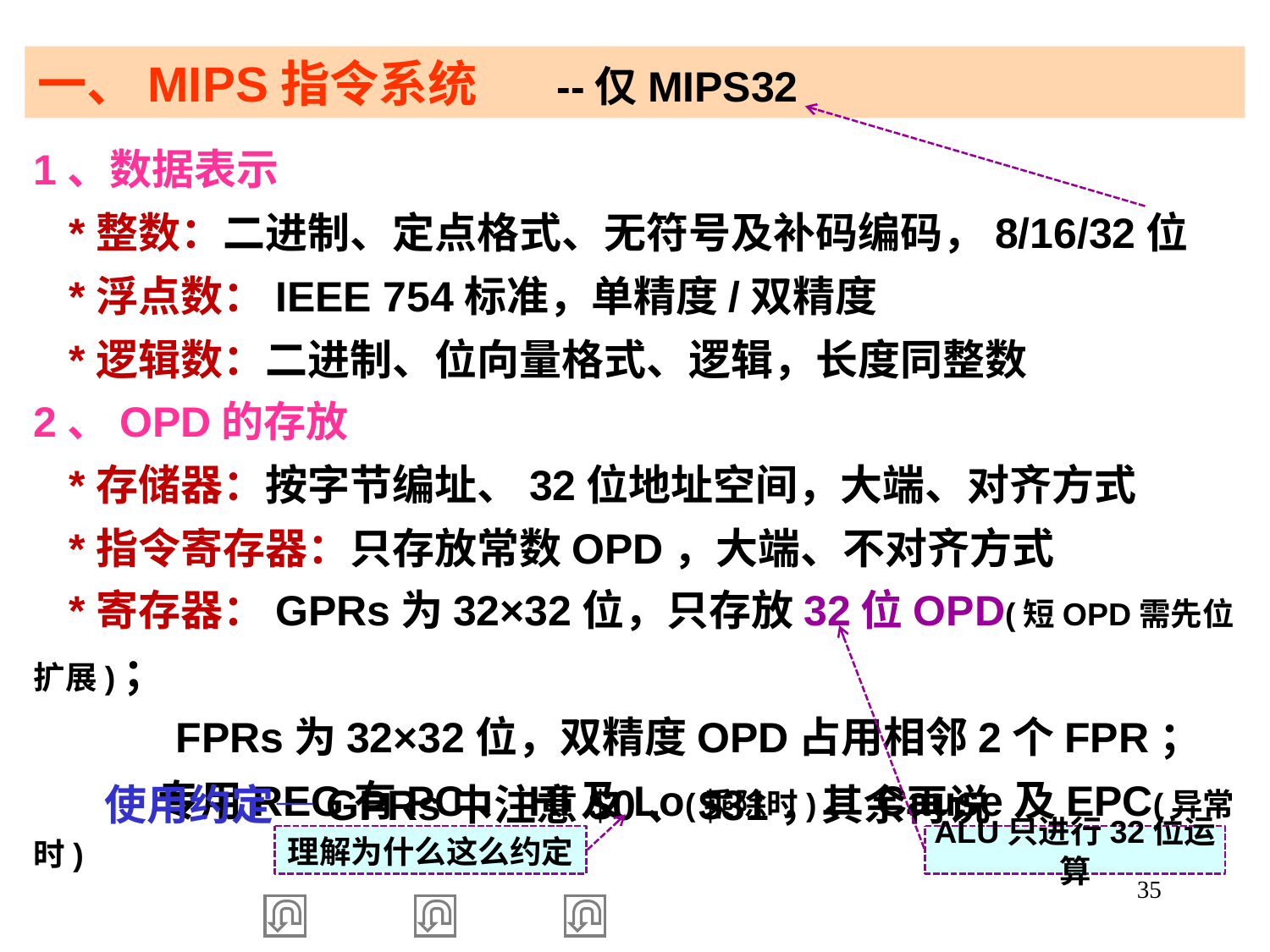

一、MIPS指令系统      --仅MIPS32
1、数据表示
   *整数：二进制、定点格式、无符号及补码编码，8/16/32位
   *浮点数：IEEE 754标准，单精度/双精度
   *逻辑数：二进制、位向量格式、逻辑，长度同整数
2、OPD的存放
   *存储器：按字节编址、32位地址空间，大端、对齐方式
   *指令寄存器：只存放常数OPD，大端、不对齐方式
   *寄存器：GPRs为32×32位，只存放32位OPD(短OPD需先位扩展)；
            FPRs为32×32位，双精度OPD占用相邻2个FPR；
            专用REG有PC、Hi及Lo(乘除时)、Cause及EPC(异常时)
      使用约定—GPRs中注意$0、$31，其余再说
理解为什么这么约定
ALU只进行32位运算
35